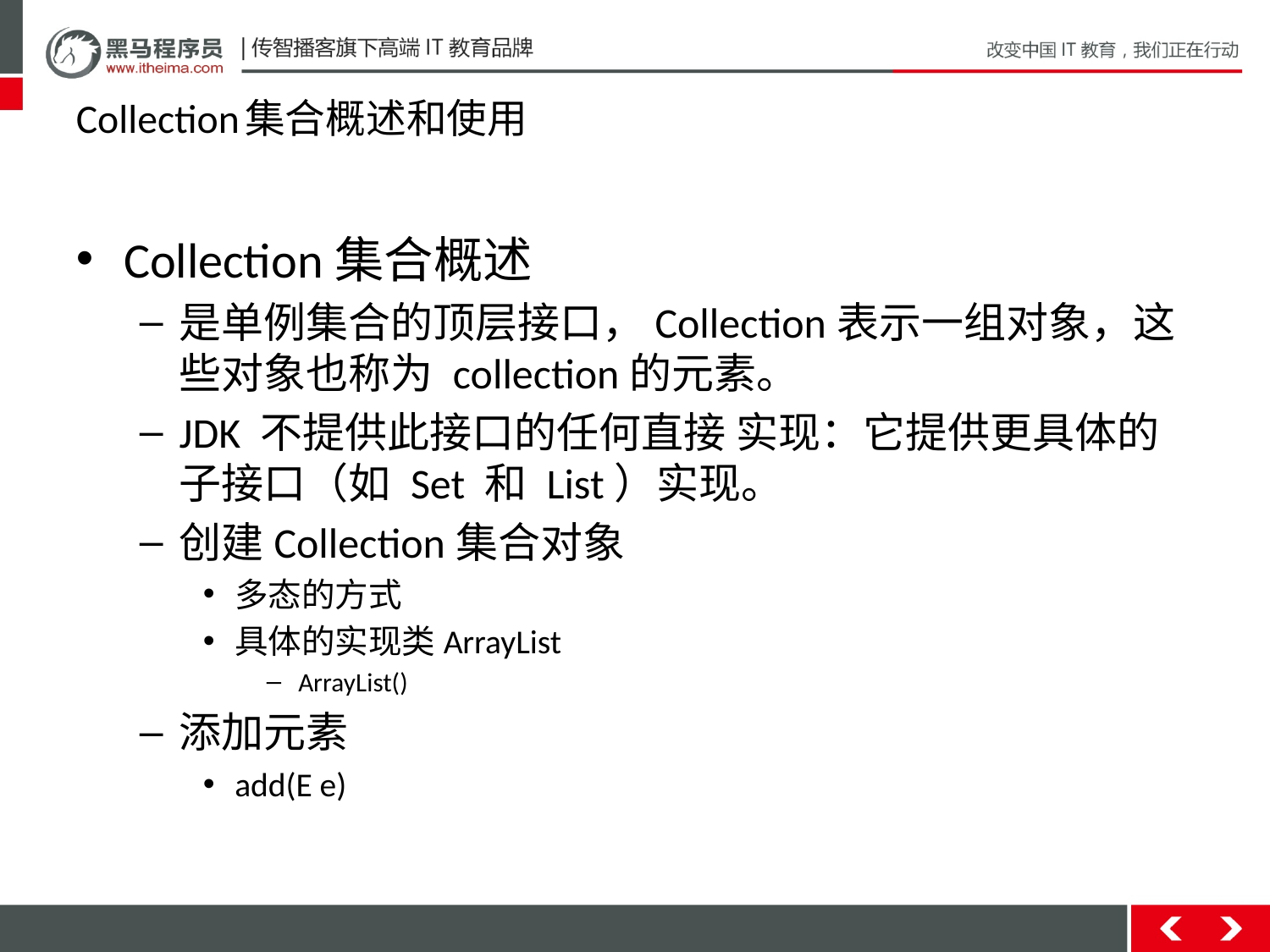

# Collection集合概述和使用
Collection集合概述
是单例集合的顶层接口，Collection表示一组对象，这些对象也称为 collection的元素。
JDK 不提供此接口的任何直接 实现：它提供更具体的子接口（如 Set 和 List）实现。
创建Collection集合对象
多态的方式
具体的实现类ArrayList
ArrayList()
添加元素
add(E e)